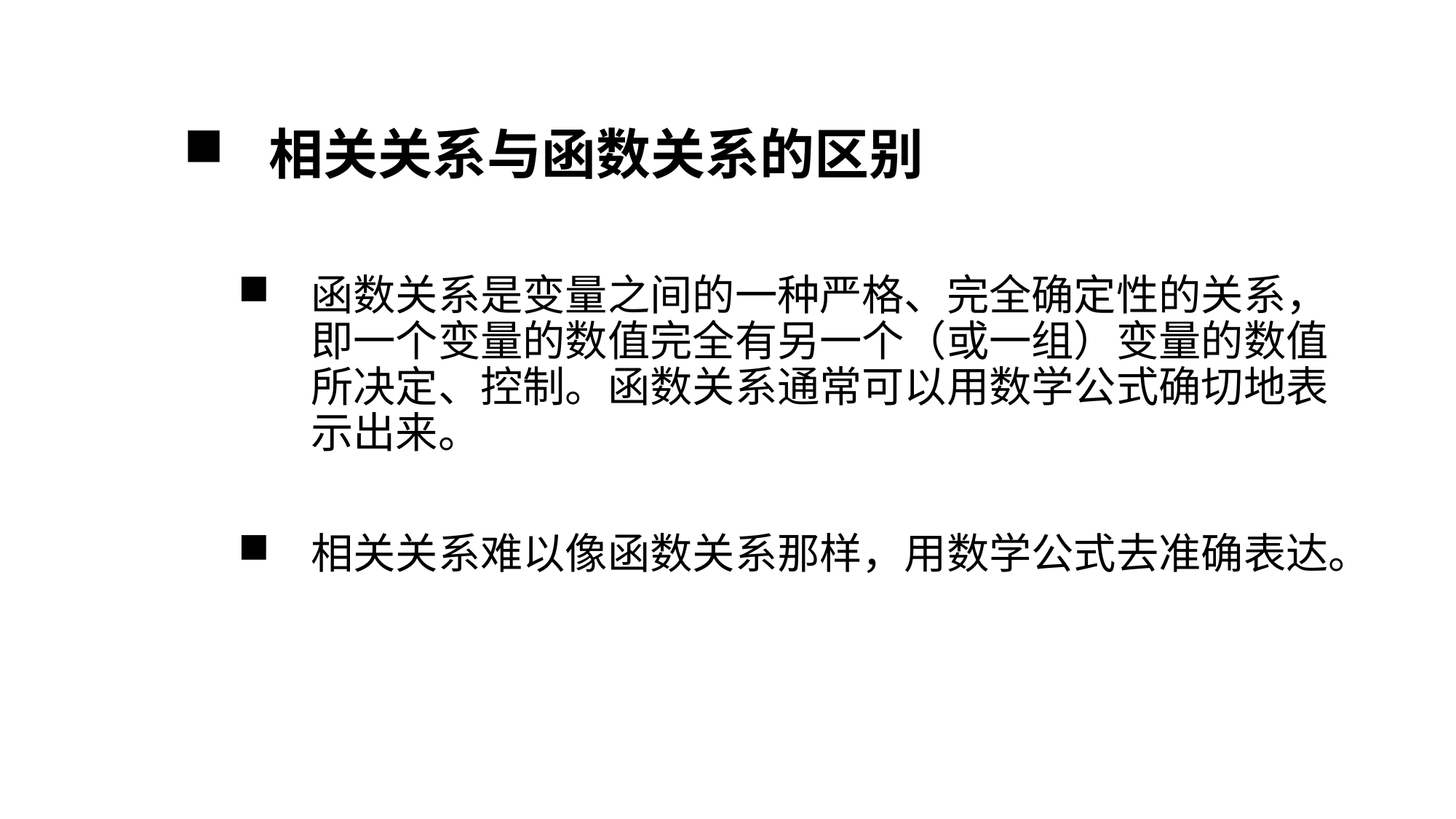

相关关系与函数关系的区别

函数关系是变量之间的一种严格、完全确定性的关系，即一个变量的数值完全有另一个（或一组）变量的数值所决定、控制。函数关系通常可以用数学公式确切地表示出来。

相关关系难以像函数关系那样，用数学公式去准确表达。